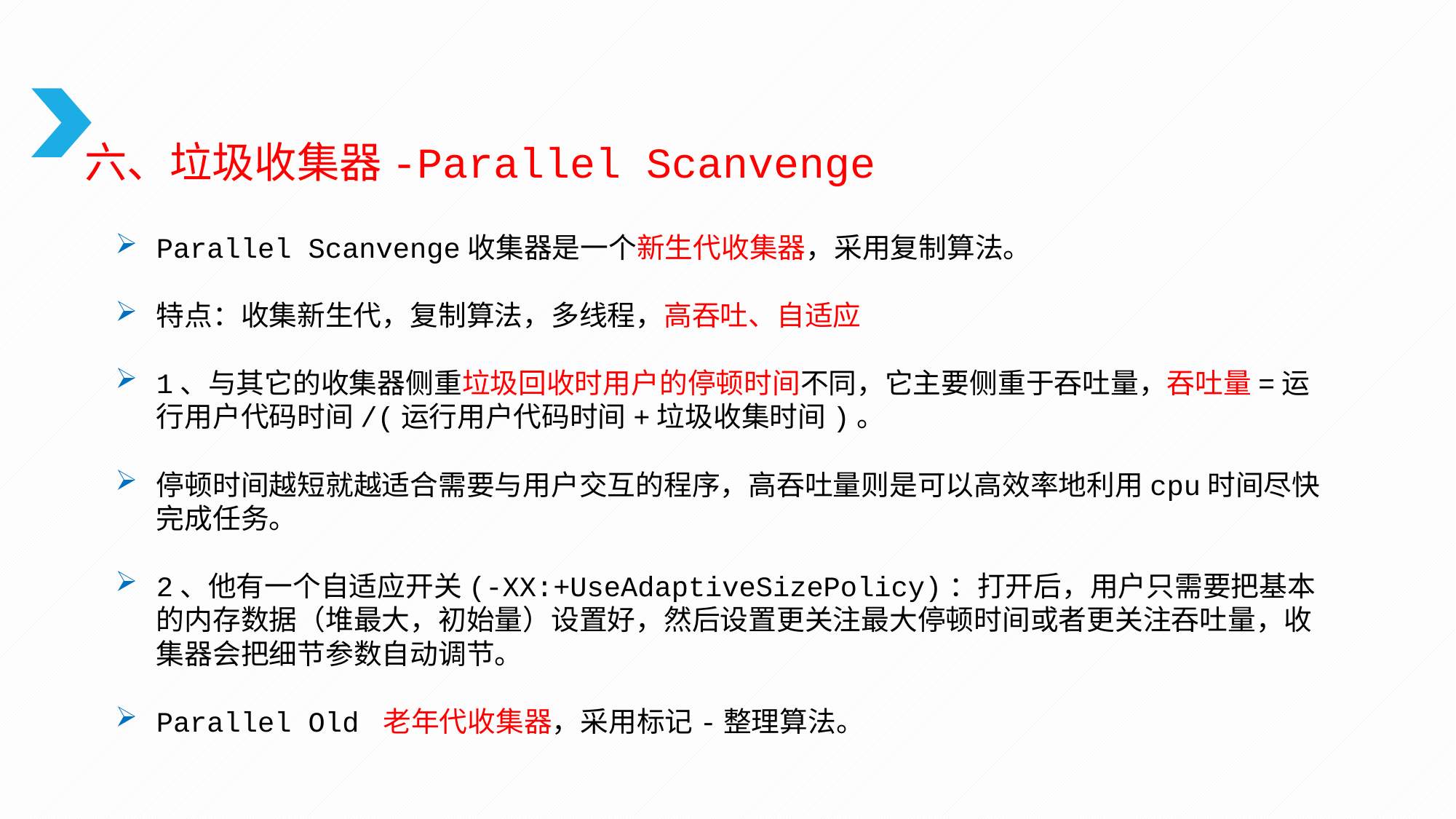

六、垃圾收集器-Parallel Scanvenge
Parallel Scanvenge收集器是一个新生代收集器，采用复制算法。

特点：收集新生代，复制算法，多线程，高吞吐、自适应

1、与其它的收集器侧重垃圾回收时用户的停顿时间不同，它主要侧重于吞吐量，吞吐量=运行用户代码时间/(运行用户代码时间+垃圾收集时间)。

停顿时间越短就越适合需要与用户交互的程序，高吞吐量则是可以高效率地利用cpu时间尽快完成任务。

2、他有一个自适应开关(-XX:+UseAdaptiveSizePolicy)：打开后，用户只需要把基本的内存数据（堆最大，初始量）设置好，然后设置更关注最大停顿时间或者更关注吞吐量，收集器会把细节参数自动调节。

Parallel Old 老年代收集器，采用标记-整理算法。